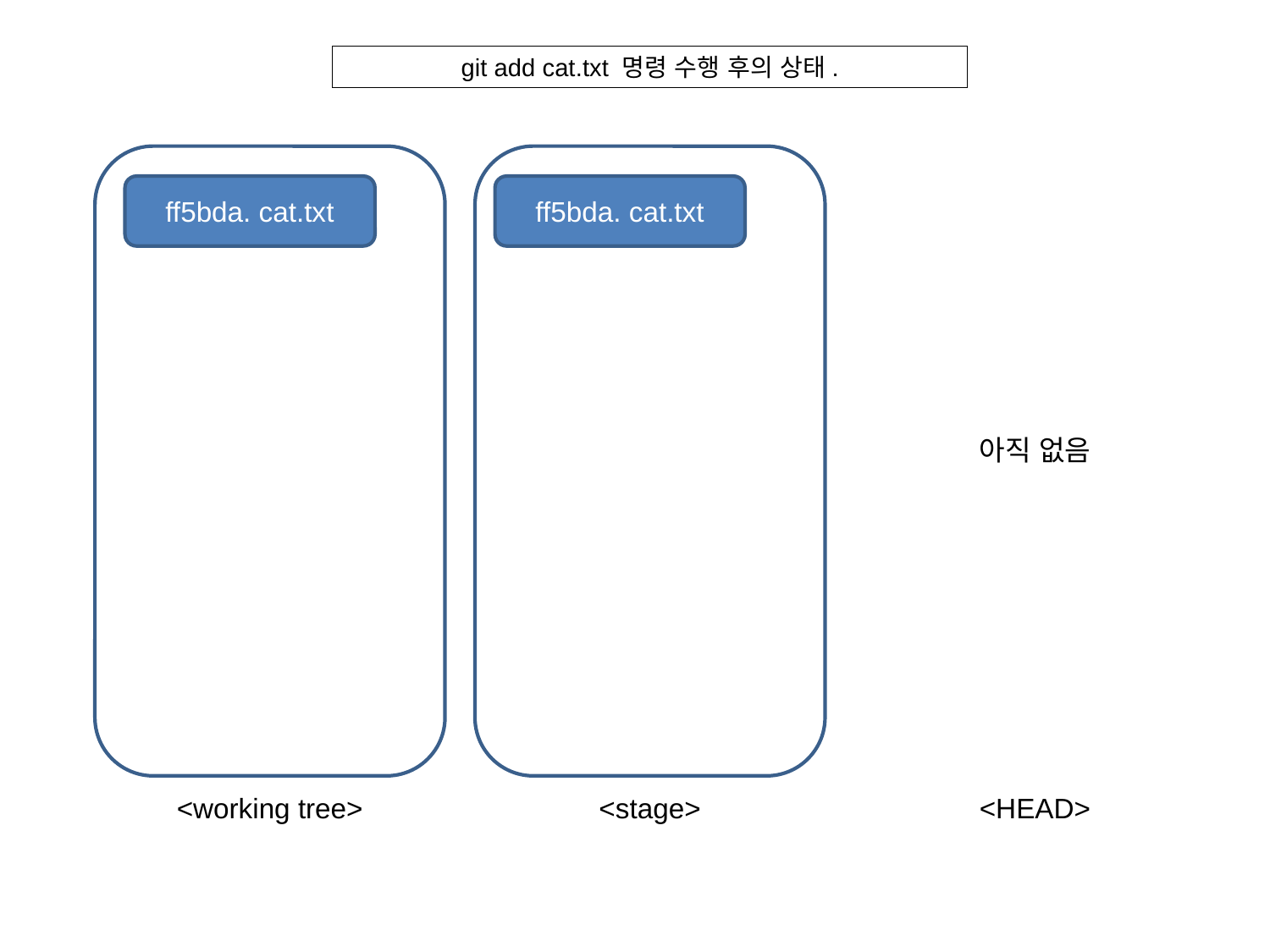

git add cat.txt 명령 수행 후의 상태.

ff5bda. cat.txt
ff5bda. cat.txt
아직 없음
<working tree>
<stage>
<HEAD>